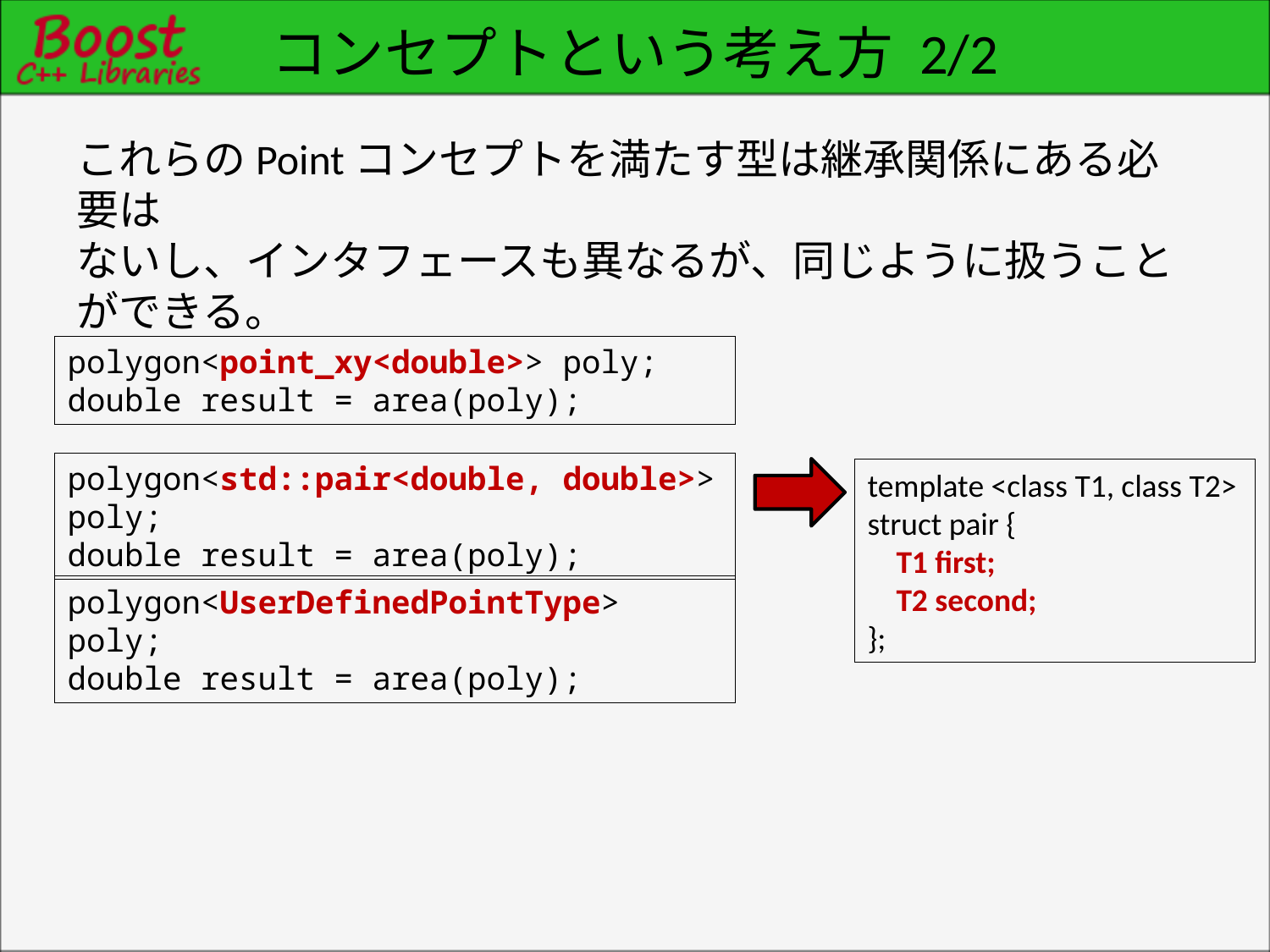

# コンセプトという考え方 2/2
これらのPointコンセプトを満たす型は継承関係にある必要は
ないし、インタフェースも異なるが、同じように扱うことができる。
polygon<point_xy<double>> poly;
double result = area(poly);
polygon<std::pair<double, double>> poly;
double result = area(poly);

template <class T1, class T2>
struct pair {
    T1 first;
    T2 second;
};
polygon<UserDefinedPointType> poly;
double result = area(poly);